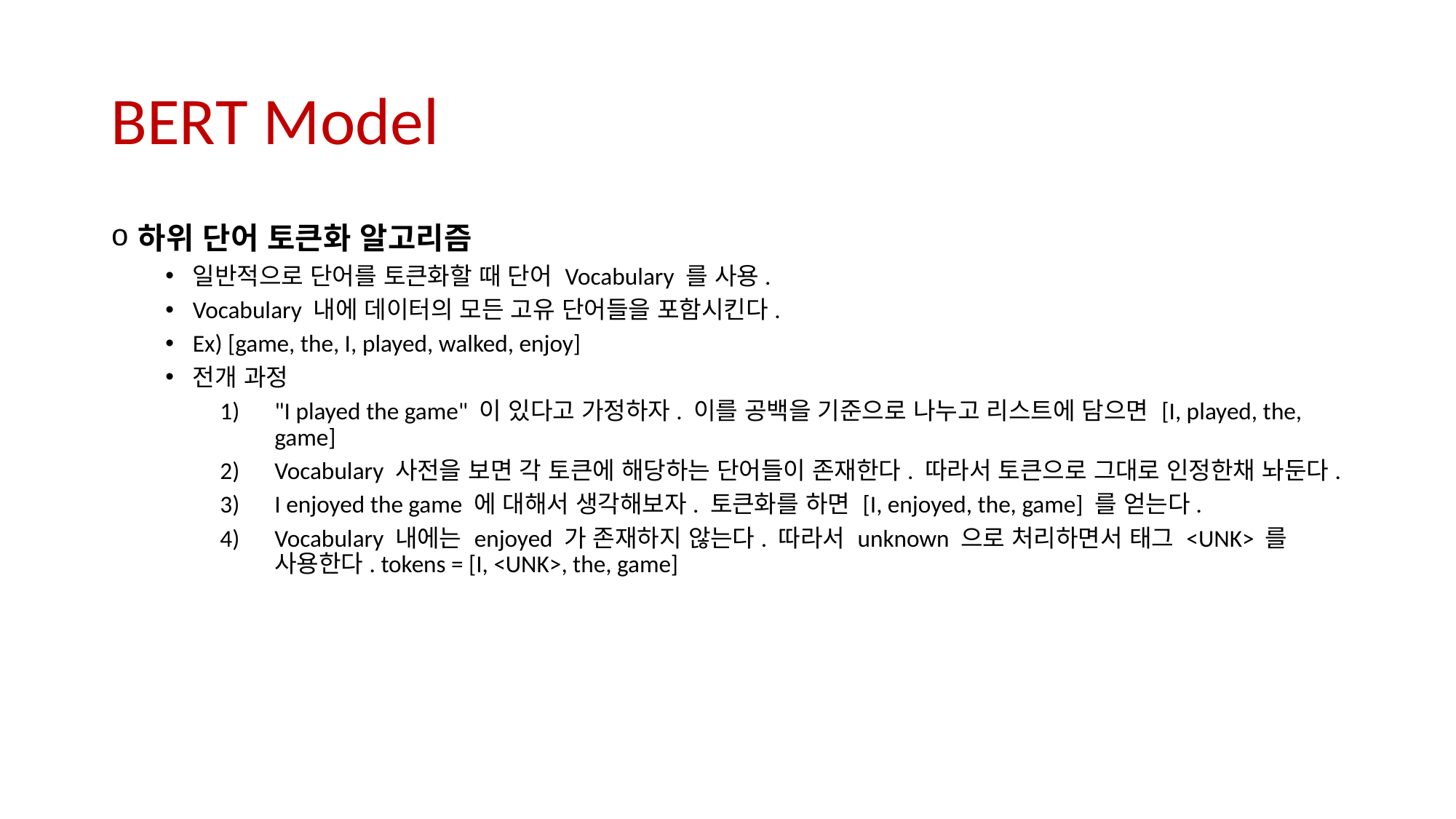

# BERT Model
하위 단어 토큰화 알고리즘
일반적으로 단어를 토큰화할 때 단어 Vocabulary 를 사용.
Vocabulary 내에 데이터의 모든 고유 단어들을 포함시킨다.
Ex) [game, the, I, played, walked, enjoy]
전개 과정
"I played the game" 이 있다고 가정하자. 이를 공백을 기준으로 나누고 리스트에 담으면 [I, played, the, game]
Vocabulary 사전을 보면 각 토큰에 해당하는 단어들이 존재한다. 따라서 토큰으로 그대로 인정한채 놔둔다.
I enjoyed the game 에 대해서 생각해보자. 토큰화를 하면 [I, enjoyed, the, game] 를 얻는다.
Vocabulary 내에는 enjoyed 가 존재하지 않는다. 따라서 unknown 으로 처리하면서 태그 <UNK> 를 사용한다. tokens = [I, <UNK>, the, game]